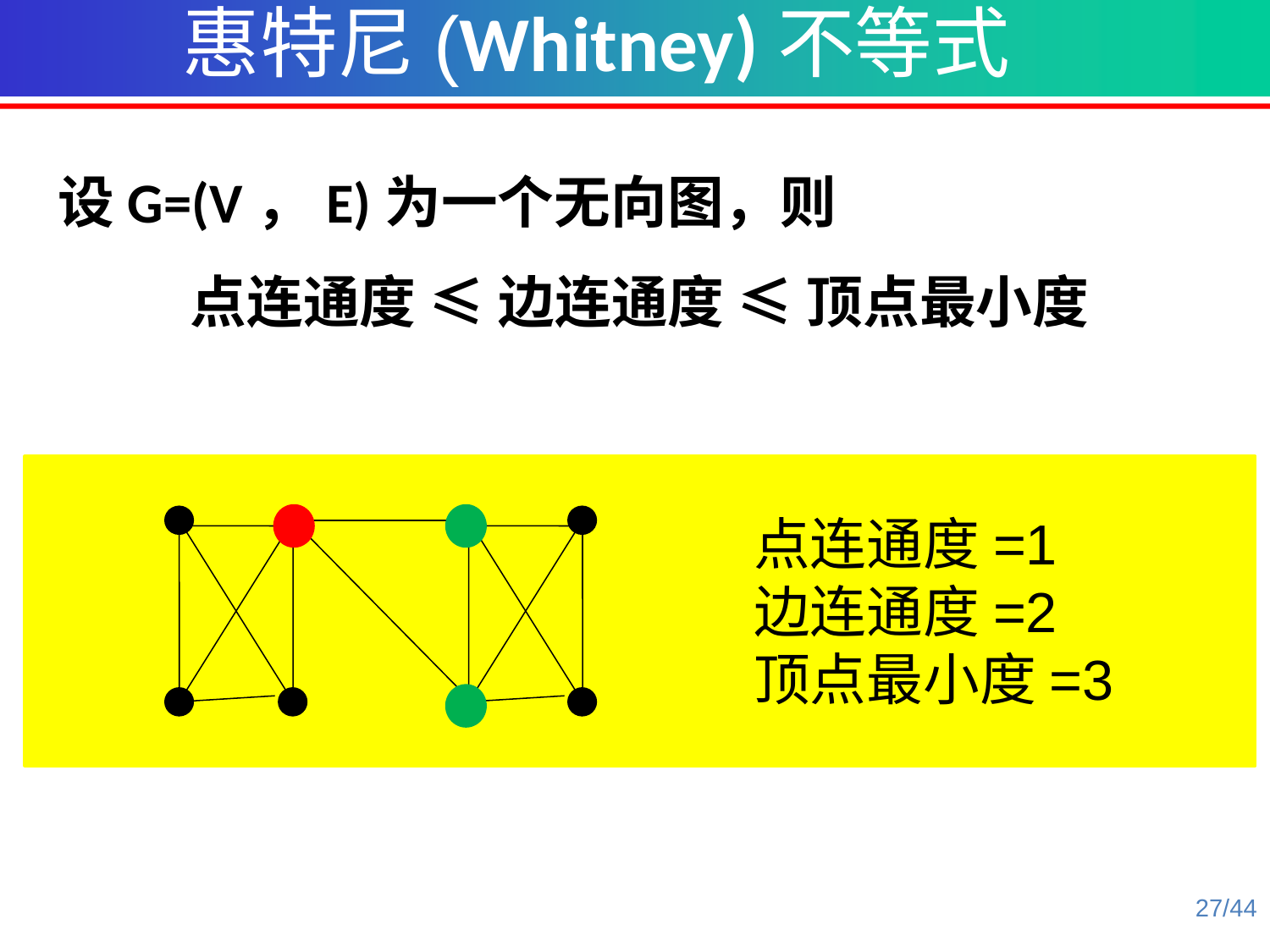

惠特尼(Whitney)不等式
设G=(V，E)为一个无向图，则
点连通度 ≤ 边连通度 ≤ 顶点最小度

点连通度=1
边连通度=2
顶点最小度=3

27/44